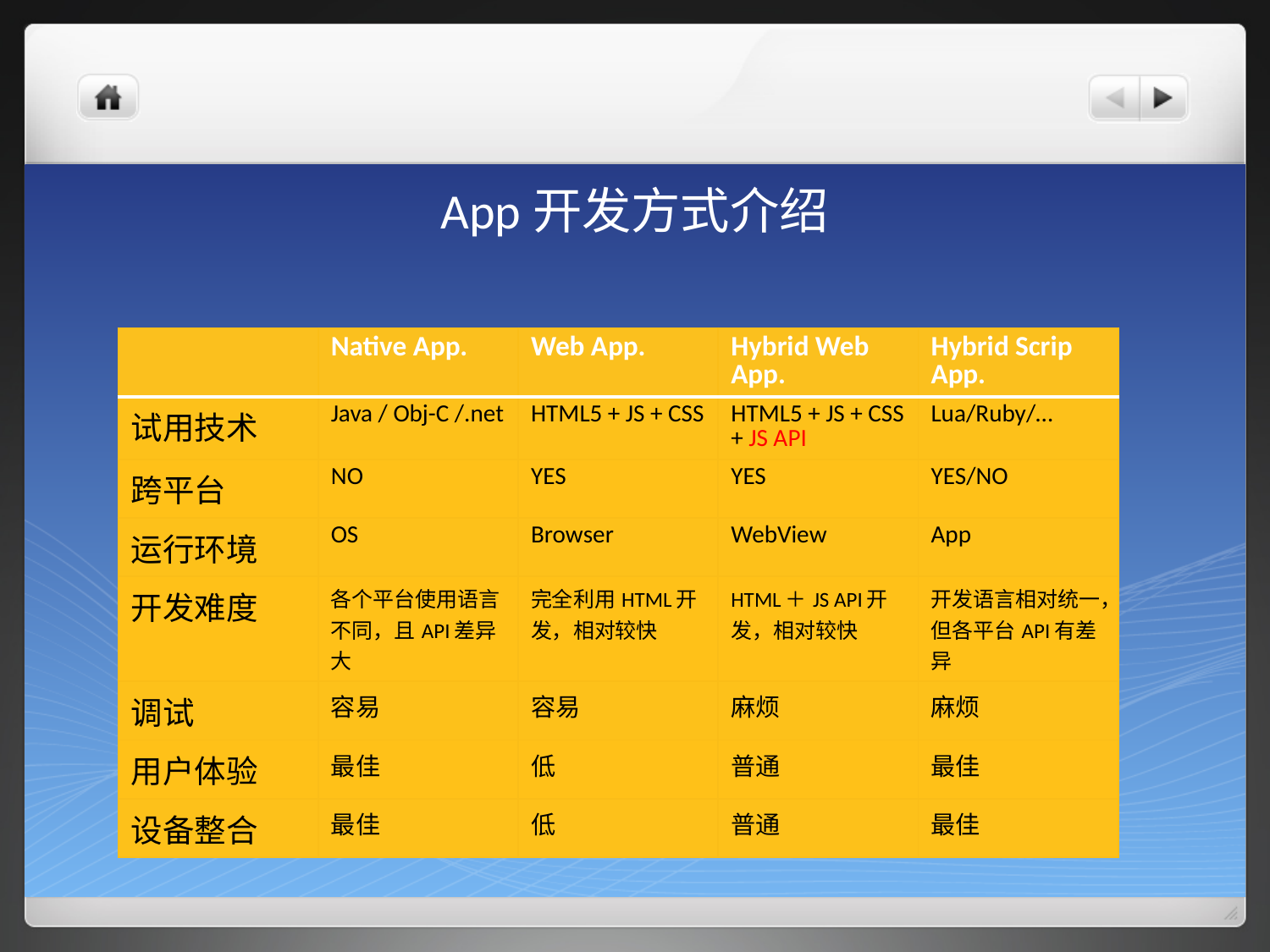

# App开发方式介绍
|  | Native App. | Web App. | Hybrid Web App. | Hybrid Scrip App. |
| --- | --- | --- | --- | --- |
| 试用技术 | Java / Obj-C /.net | HTML5 + JS + CSS | HTML5 + JS + CSS + JS API | Lua/Ruby/… |
| 跨平台 | NO | YES | YES | YES/NO |
| 运行环境 | OS | Browser | WebView | App |
| 开发难度 | 各个平台使用语言不同，且API差异大 | 完全利用HTML开发，相对较快 | HTML＋JS API开发，相对较快 | 开发语言相对统一，但各平台API有差异 |
| 调试 | 容易 | 容易 | 麻烦 | 麻烦 |
| 用户体验 | 最佳 | 低 | 普通 | 最佳 |
| 设备整合 | 最佳 | 低 | 普通 | 最佳 |